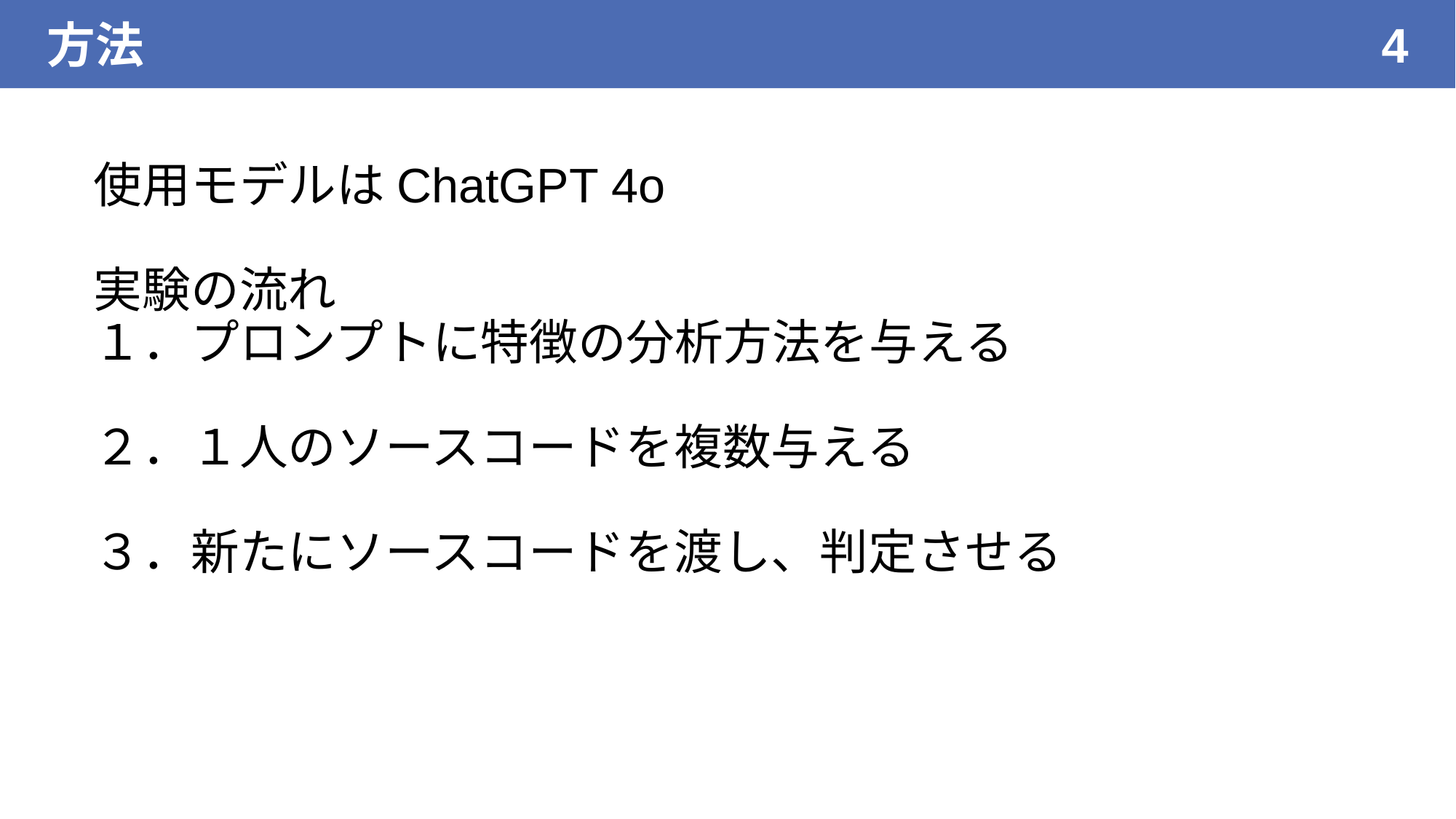

方法
4
# 使用モデルはChatGPT 4o 実験の流れ １．プロンプトに特徴の分析方法を与える ２．１人のソースコードを複数与える ３．新たにソースコードを渡し、判定させる